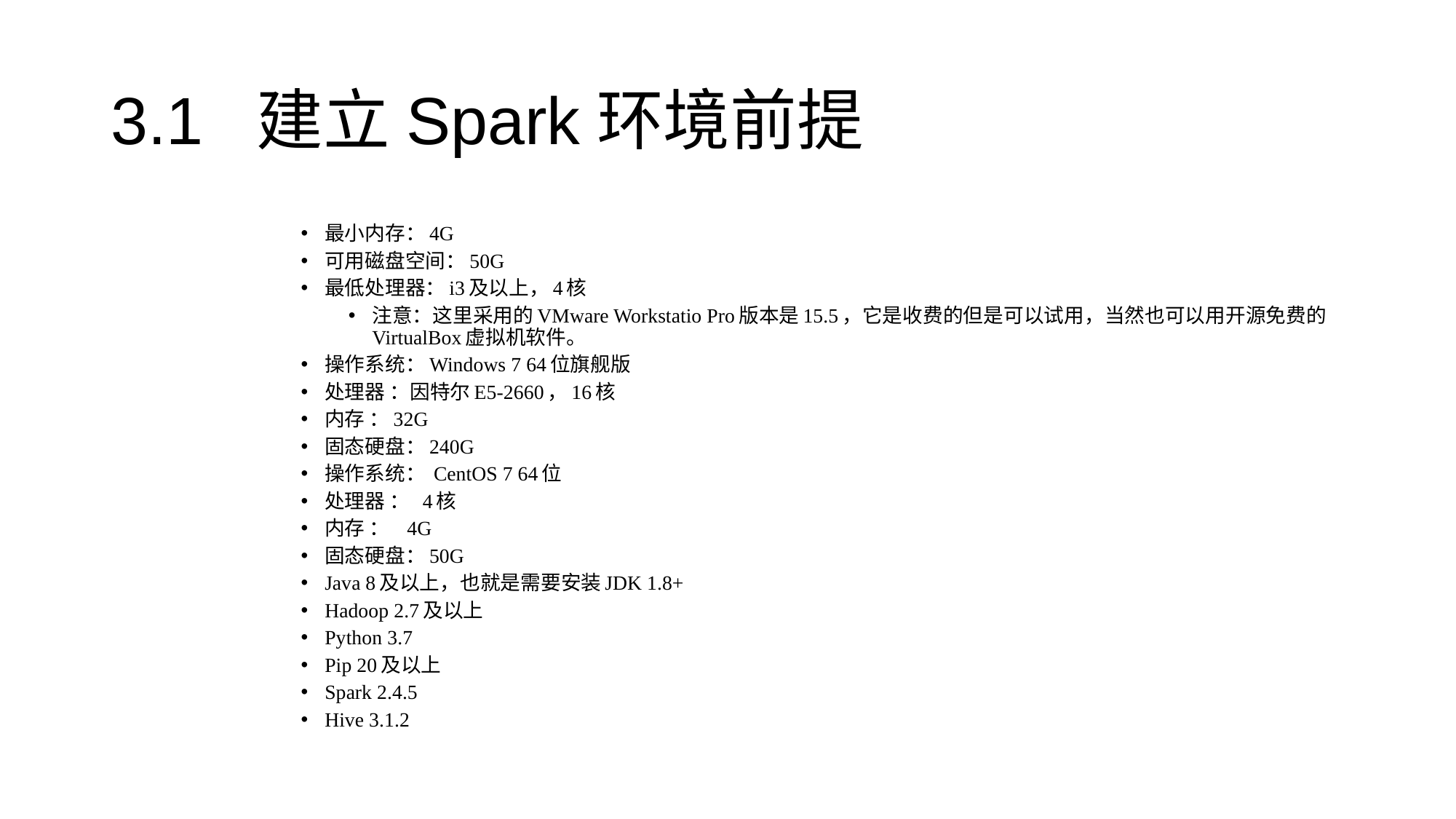

# 3.1  建立Spark环境前提
最小内存：4G
可用磁盘空间：50G
最低处理器：i3及以上，4核
注意：这里采用的VMware Workstatio Pro版本是15.5，它是收费的但是可以试用，当然也可以用开源免费的VirtualBox虚拟机软件。
操作系统：Windows 7 64位旗舰版
处理器 ：因特尔E5-2660，16核
内存 ：32G
固态硬盘：240G
操作系统： CentOS 7 64位
处理器 ：  4核
内存 ：   4G
固态硬盘：50G
Java 8及以上，也就是需要安装JDK 1.8+
Hadoop 2.7及以上
Python 3.7
Pip 20及以上
Spark 2.4.5
Hive 3.1.2